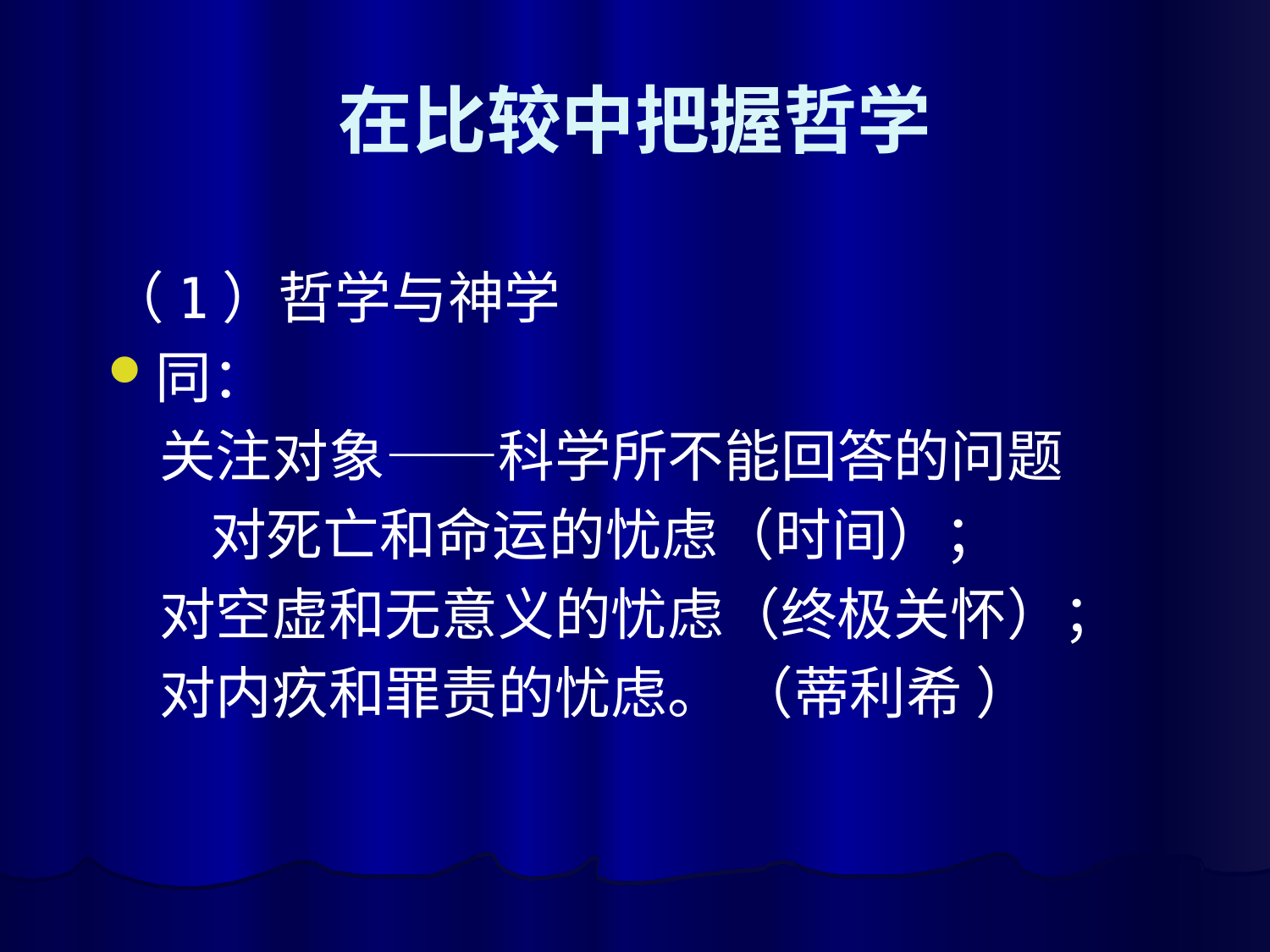

# 在比较中把握哲学
（1）哲学与神学
同：
   关注对象——科学所不能回答的问题
       对死亡和命运的忧虑（时间）；
   对空虚和无意义的忧虑（终极关怀）；
   对内疚和罪责的忧虑。 （蒂利希 ）